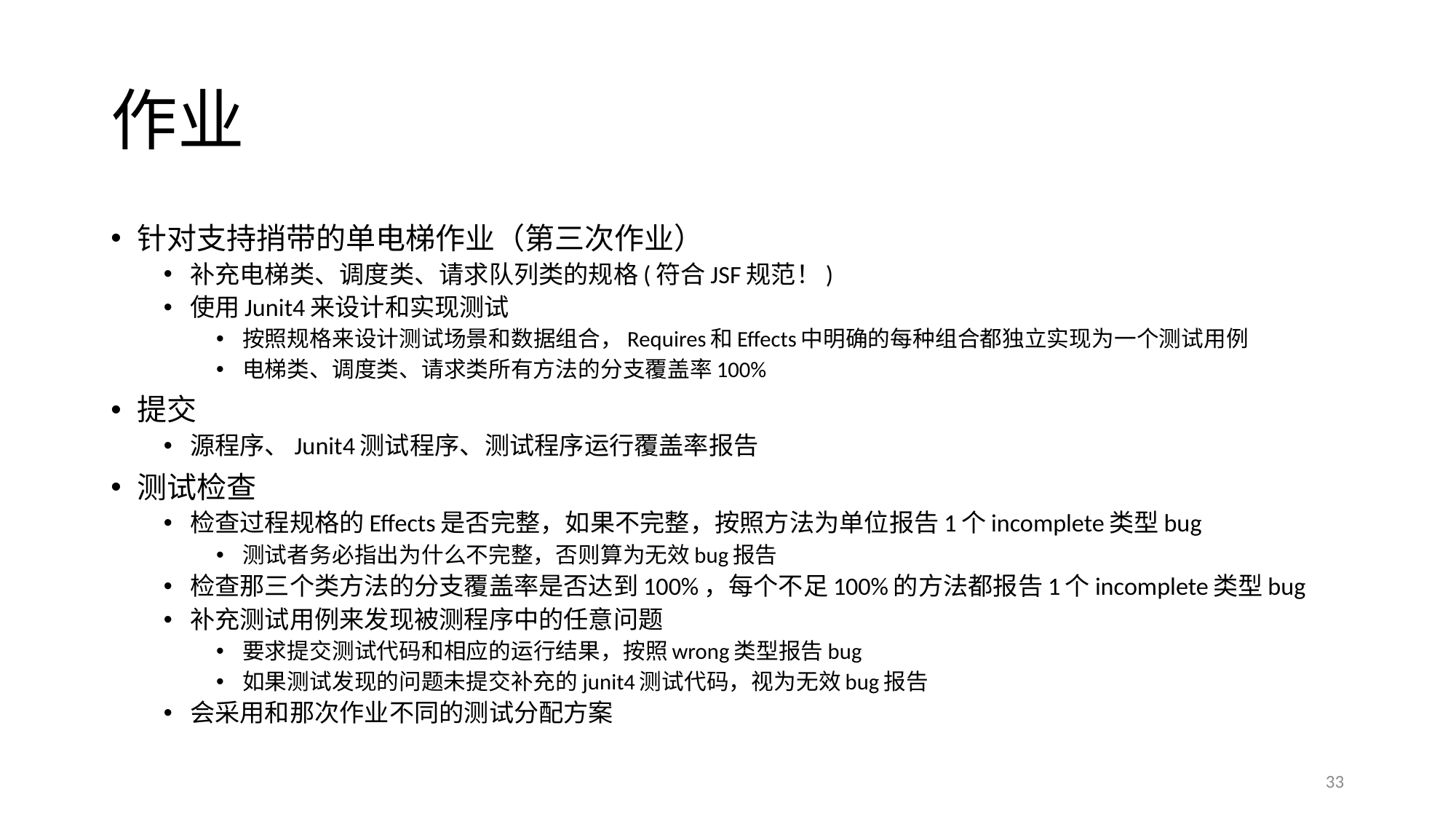

# 作业
针对支持捎带的单电梯作业（第三次作业）
补充电梯类、调度类、请求队列类的规格(符合JSF规范！)
使用Junit4来设计和实现测试
按照规格来设计测试场景和数据组合，Requires和Effects中明确的每种组合都独立实现为一个测试用例
电梯类、调度类、请求类所有方法的分支覆盖率100%
提交
源程序、Junit4测试程序、测试程序运行覆盖率报告
测试检查
检查过程规格的Effects是否完整，如果不完整，按照方法为单位报告1个incomplete类型bug
测试者务必指出为什么不完整，否则算为无效bug报告
检查那三个类方法的分支覆盖率是否达到100%，每个不足100%的方法都报告1个incomplete类型bug
补充测试用例来发现被测程序中的任意问题
要求提交测试代码和相应的运行结果，按照wrong类型报告bug
如果测试发现的问题未提交补充的junit4测试代码，视为无效bug报告
会采用和那次作业不同的测试分配方案
33